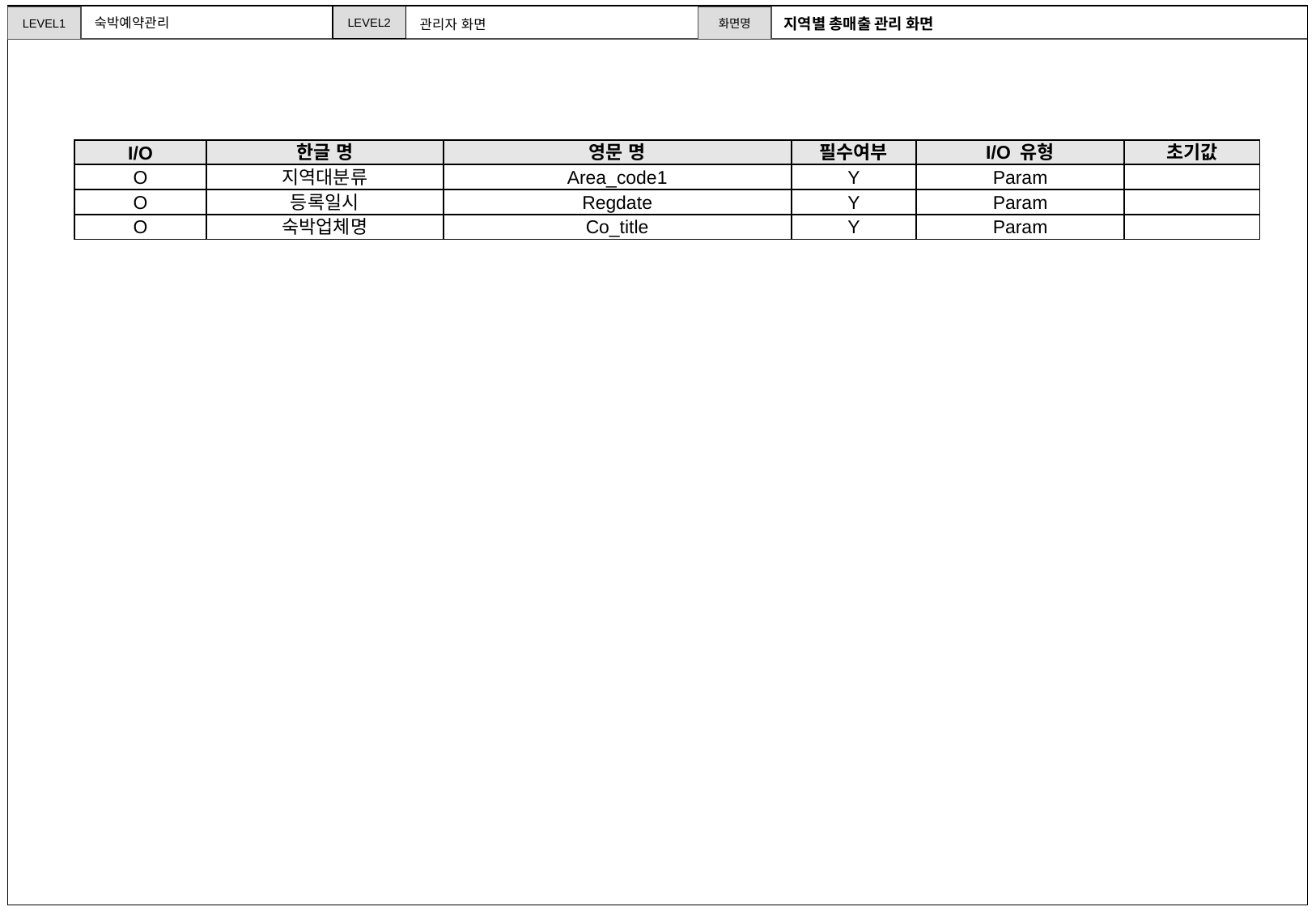

지역별 총매출 관리 화면
숙박예약관리
관리자 화면
| I/O | 한글 명 | 영문 명 | 필수여부 | I/O 유형 | 초기값 |
| --- | --- | --- | --- | --- | --- |
| O | 지역대분류 | Area\_code1 | Y | Param |  |
| O | 등록일시 | Regdate | Y | Param |  |
| O | 숙박업체명 | Co\_title | Y | Param |  |